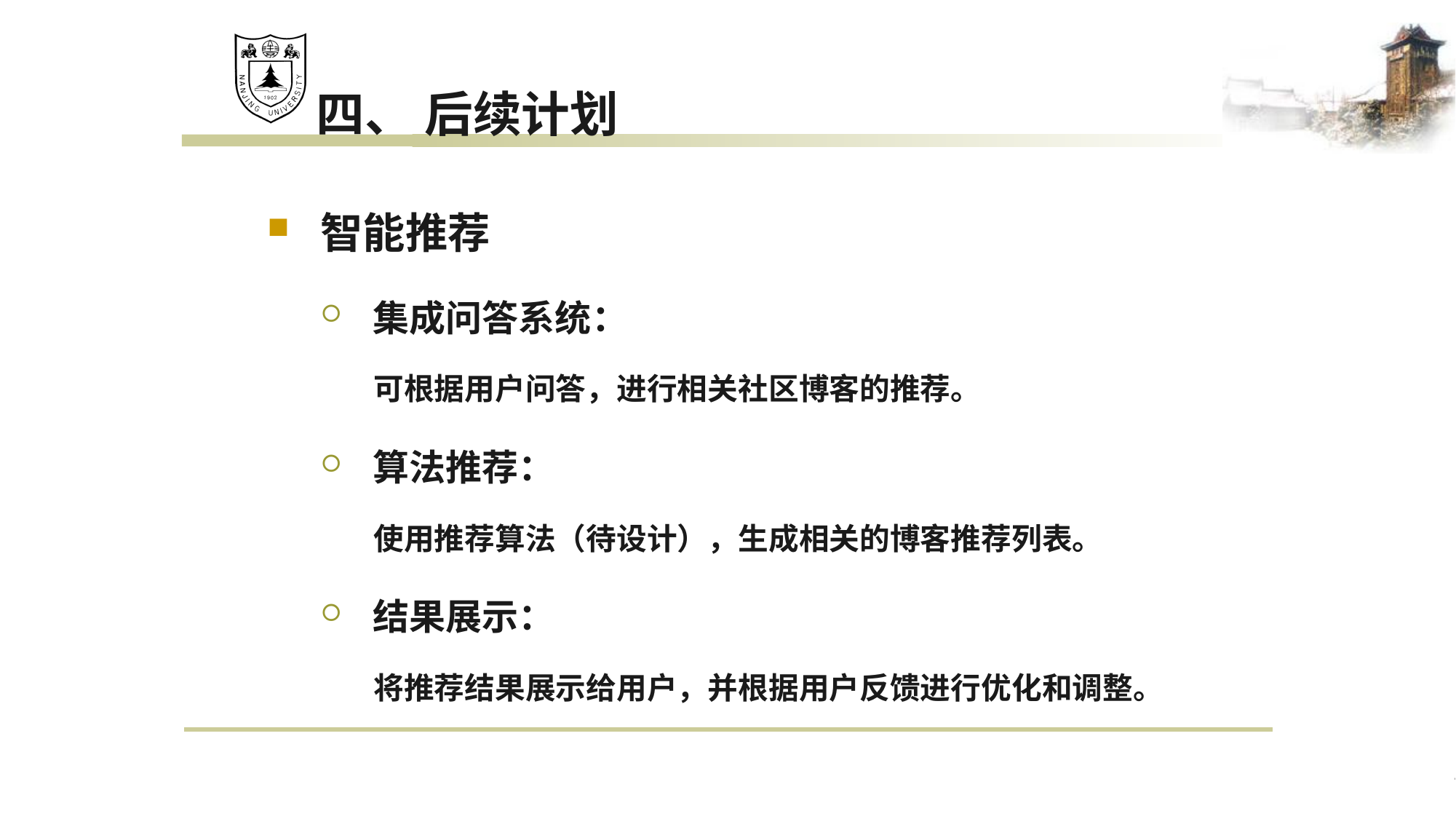

# 四、 后续计划
智能推荐
集成问答系统：
可根据用户问答，进行相关社区博客的推荐。
算法推荐：
使用推荐算法（待设计），生成相关的博客推荐列表。
结果展示：
将推荐结果展示给用户，并根据用户反馈进行优化和调整。
18